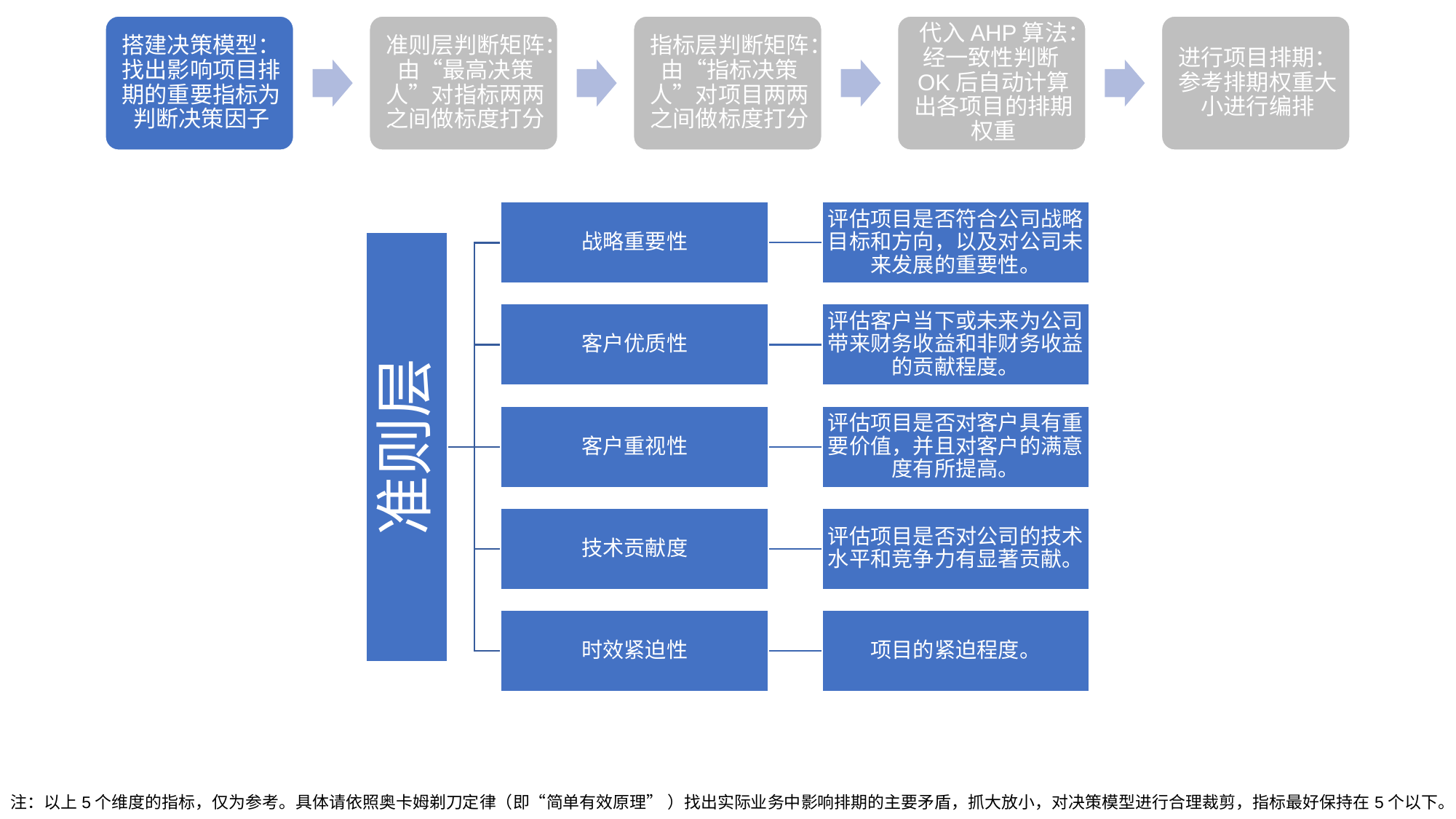

搭建决策模型：找出影响项目排期的重要指标为判断决策因子

准则层判断矩阵：由“最高决策人”对指标两两之间做标度打分

指标层判断矩阵：由“指标决策人”对项目两两之间做标度打分

代入AHP算法：经一致性判断OK后自动计算出各项目的排期权重

进行项目排期：参考排期权重大小进行编排

准则层
战略重要性
评估项目是否符合公司战略目标和方向，以及对公司未来发展的重要性。
客户优质性
评估客户当下或未来为公司带来财务收益和非财务收益的贡献程度。
客户重视性
评估项目是否对客户具有重要价值，并且对客户的满意度有所提高。
技术贡献度
评估项目是否对公司的技术水平和竞争力有显著贡献。
时效紧迫性
项目的紧迫程度。
注：以上5个维度的指标，仅为参考。具体请依照奥卡姆剃刀定律（即“简单有效原理” ）找出实际业务中影响排期的主要矛盾，抓大放小，对决策模型进行合理裁剪，指标最好保持在5个以下。